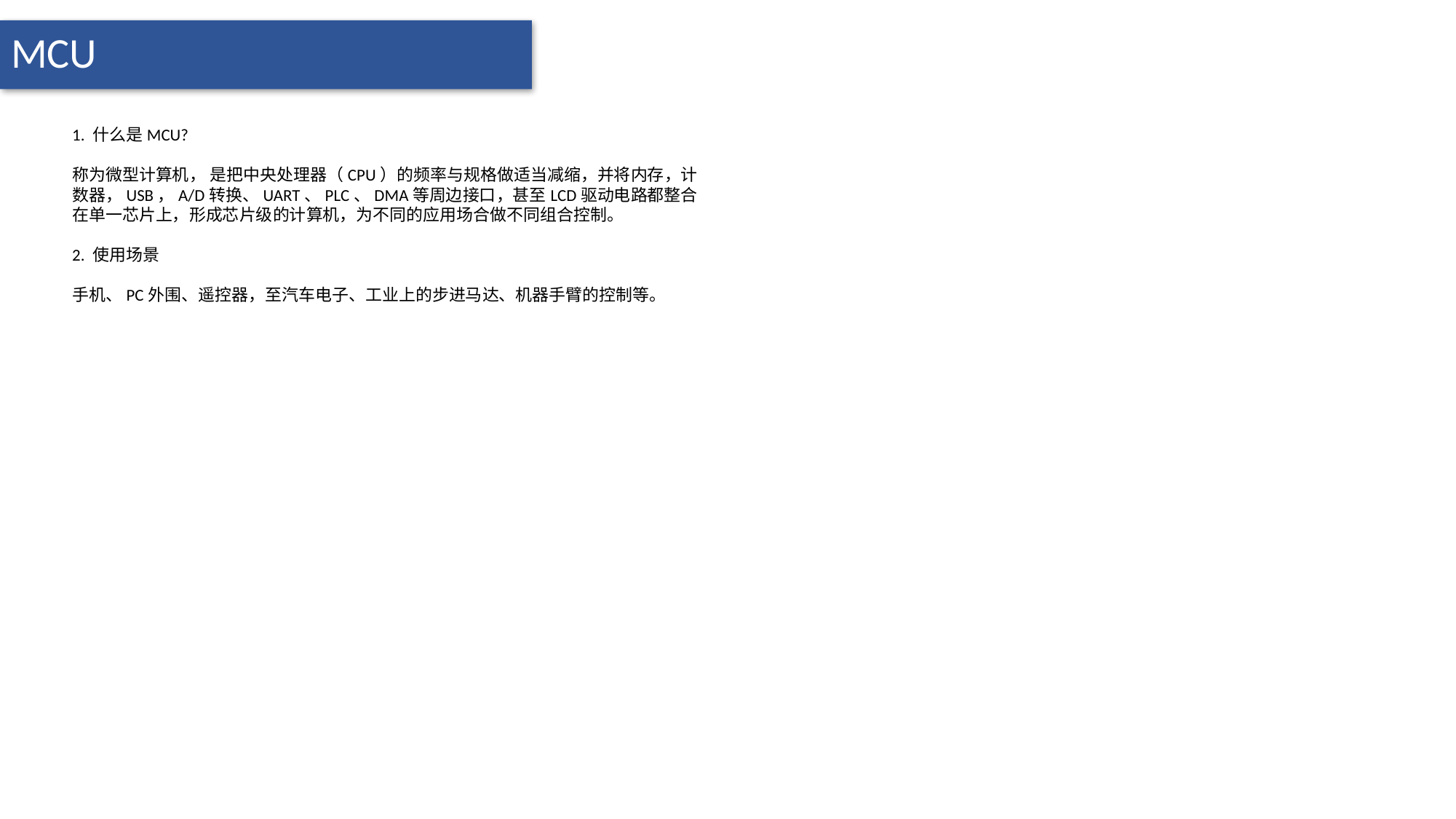

MCU
1. 什么是MCU?

称为微型计算机， 是把中央处理器（CPU）的频率与规格做适当减缩，并将内存，计数器，USB，A/D转换、UART、PLC、DMA等周边接口，甚至LCD驱动电路都整合在单一芯片上，形成芯片级的计算机，为不同的应用场合做不同组合控制。

2. 使用场景

手机、PC外围、遥控器，至汽车电子、工业上的步进马达、机器手臂的控制等。